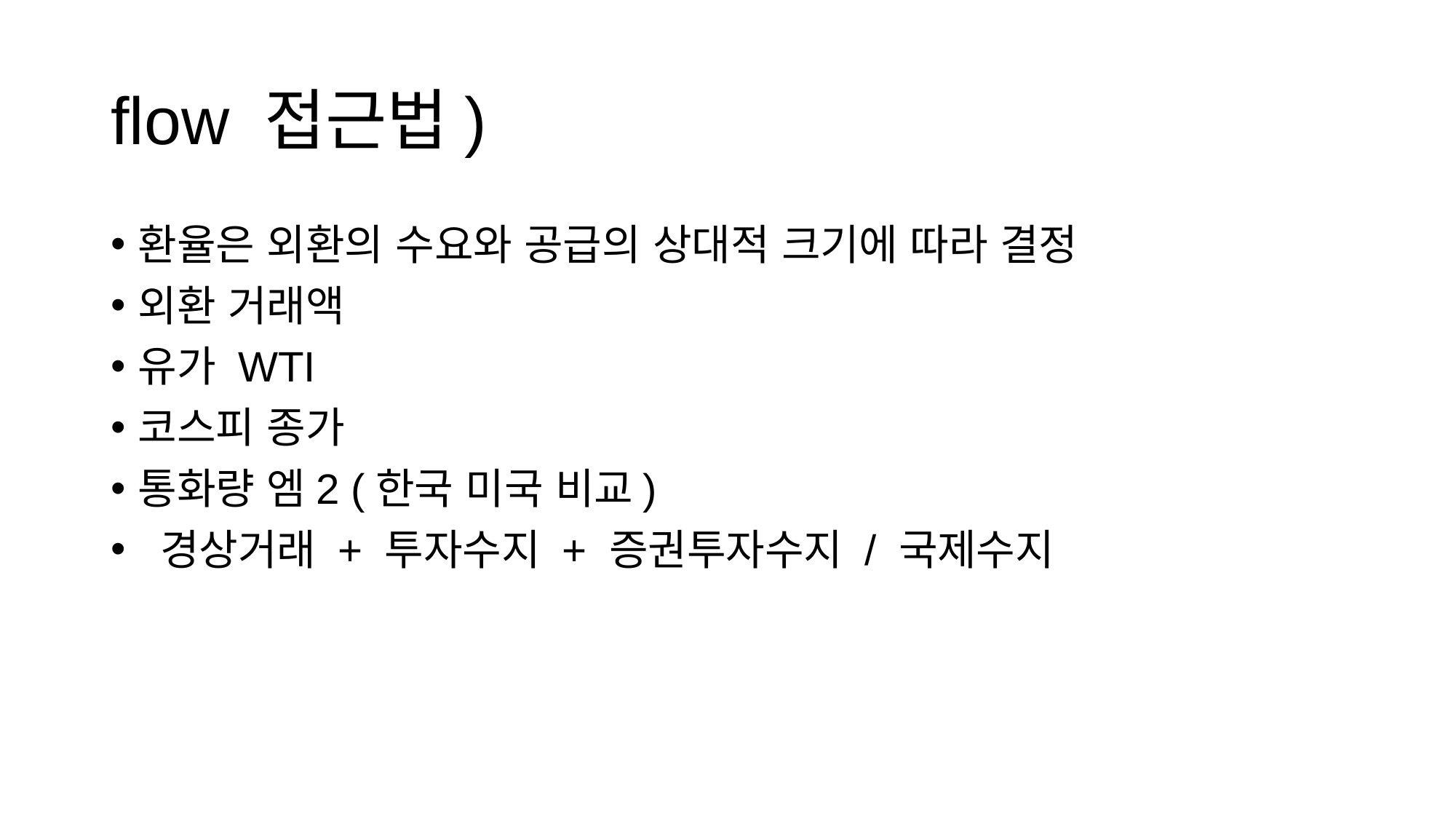

# flow 접근법)
환율은 외환의 수요와 공급의 상대적 크기에 따라 결정
외환 거래액
유가 WTI
코스피 종가
통화량 엠2 (한국 미국 비교)
 경상거래 + 투자수지 + 증권투자수지 / 국제수지